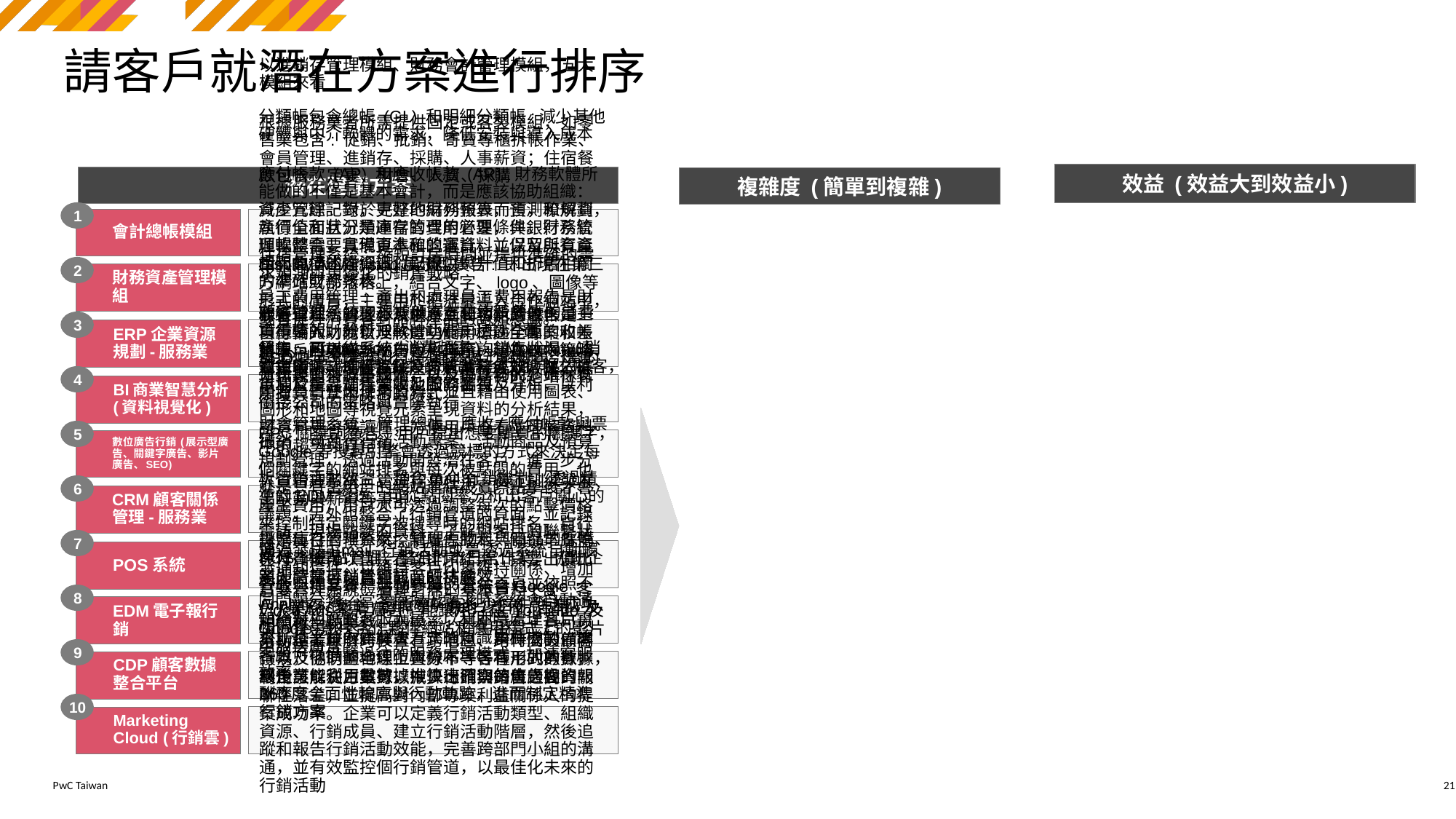

# 請客戶就潛在方案進行排序
會計總帳模組
分類帳包含總帳 (GL) 和明細分類帳:減少其他硬體與中介軟體的需求，降低安裝與導入成本
應付帳款 (AP) 和應收帳款 (AR): 財務軟體所能做的不僅是基本會計，而是應該協助組織：減少冗餘記錄，更好地編列預算，預測和規劃，執行全面且分類適當的費用管理，與銀行系統順暢整合，實現更準確的審計，並保留所有資產和負債的詳細追蹤記錄。
員工費用管理: 產出和處理員工費用報告是財務管理系統的核心需求。主要功能應包含員工自行輸入功能以及將這些費用標註至專案和差旅帳戶的功能。
財務資產管理模組
資產管理: 對於完整的財務報表而言，瞭解資產價值和狀況是庫存管理的必要條件。財務管理軟體需要具備資本和營運資料，以及與資產相關的描述性資訊，以提供與升值和折舊相關的準確財務報表。
收帳管理: 管理涉及供應商和客戶的收帳是一項重要的財務管理軟體功能。透過全面的收帳管理，可更輕鬆地為客戶排序、建立收帳策略、管理收帳款項並為破產客戶進行後期收帳。
ERP企業資源規劃-服務業
以進銷存管理模組、財務會計管理模組，五大模組來看
根據服務業者所需提供固定或客製模組，如零售業包含: 促銷、批銷、寄賣專櫃拆帳作業、會員管理、進銷存、採購、人事薪資；住宿餐飲包含: 定宴、財會、人資、採購

住宿管理系統: 縮短訂房時間並提供準確的需求預測與更優化的銷售戰略
顧客管理系統: 根據顧客在住宿及餐廳的消費實績情報，分析Recency(最近的消費日)、Frequency (消費頻率)、Monetary(消費金額)。將顧客分類篩選出需全力搶攻之顧客，以利於提昇銷售業績及服務品質
財會管理系統: 管理總帳、應收/應付帳款與票據
人資管理系統: 管理招募任用、員工訓練發展、出缺勤與薪資等事項
採購庫存管理系統: 管理原物料與商品的採購、庫存、盤點
訂宴管理系統: 管理訂席的基本資料(含: 客戶/業務/菜單/訂席單/場地/設備/吉時)及相關作業報表
BI商業智慧分析 (資料視覺化)
能透過完全整合的資料管理與控管機制、視覺分析與資料敘事技術，以及協作功能，確保使用者負責任地使用資料。並且藉由使用圖表、圖形和地圖等視覺元素呈現資料的分析結果，讓資料更容易讀懂，方便用戶查看並理解資料中的趨勢與異常值
數位廣告行銷 (展示型廣告、關鍵字廣告、影片廣告、SEO)
Display Advertising展示型廣告: 即出現在第三方網站或部落格上，結合文字、logo、圖像等形式的廣告，主要用於把流量導入合作網站中，或者提升消費者對品牌產品的認知意識。
SEO搜尋引擎優化: 一種透過了解搜尋引擎的運作規則來調整網站，以及提高目的網站在有關搜尋引擎內排名的方式
PPC關鍵詞廣告: 用戶提出想要購買的關鍵字，Google等搜尋引擎會透過競標的方式來決定每個關鍵字的網站排名與每次被點閱的費用，也就是只有當用戶的網站連結被實際點擊後才會產生費用，用戶亦可透過調整每次的點擊價格來控制特定關鍵字被搜尋時的網站排名，自行設定每日的預算來控制廣告成本；關鍵字廣告在付費後可以直接看到排序結果，只要出價比別人高就可以買到前面的排序
Video Ads影片廣告: 能讓用戶在 YouTube 及 Google 影片合作夥伴網站和應用程式上的影片中放送廣告
CRM顧客關係管理-服務業
銷售: 可以從系統中分析並查詢銷售狀況，透過銷售漏斗進行追蹤及分析業務成效，並依據市場及產品進行營收地圖的審視及分析，以利銜接公司的策略與實際執行
行銷: 可執行行銷活動專案、活動商品及預算規劃管理，透過活動開發潛在客戶，進一步分析行銷活動效益；整合mail行銷機制，透過精準的EDM發送，可從點閱率分析出客戶關心的議題；另外也整合了行銷管道的頁面，並記錄電訪、現場訪談的資料，了解與客戶的聯繫狀況
客服: 建立客戶服務專屬的整合首頁並依照不同問題分類，當客戶提出需求時系統會自動通知給對相應的客服人員，以利即時處理客戶需求；且平台內建解決方式的知識累積機制，讓客服可以借鑒過往的服務處理模式，加速客服效率
POS系統
POS銷售點管理，整合門市日常作業， 協助企業即時掌握銷售資訊、評估績效
EDM電子報行銷
通過發送Email 行銷活動或是透過系統自動觸發通知信件，以維持客戶印象維持關係、增加營收與提高實體活動參與，若結合Google Analytics後台，還能瞭解有多少信件發送成功、開信數、點擊數、轉換率，甚至還有工具可以分析讀者什麼時候查看了信息、用什麼設備閱讀以及他們的地理位置分布等等有用的數據，最後可以利用數據，推算出確切的廣告投資報酬率
CDP顧客數據整合平台
幫助企業瞭解跨裝置、跨地區、跨時間的顧客行為，協助整合線上與線下等各種形式的數據，讓企業能從巨量數據中快速洞察每位顧客的360度全面性輪廓與行動軌跡，進而制定精準行銷方案
Marketing Cloud (行銷雲)
利用該解決方案可以減少行銷與銷售之間的關聯性落差，並提高對內部專案利益關係人的提案成功率。企業可以定義行銷活動類型、組織資源、行銷成員、建立行銷活動階層，然後追蹤和報告行銷活動效能，完善跨部門小組的溝通，並有效監控個行銷管道，以最佳化未來的行銷活動
21